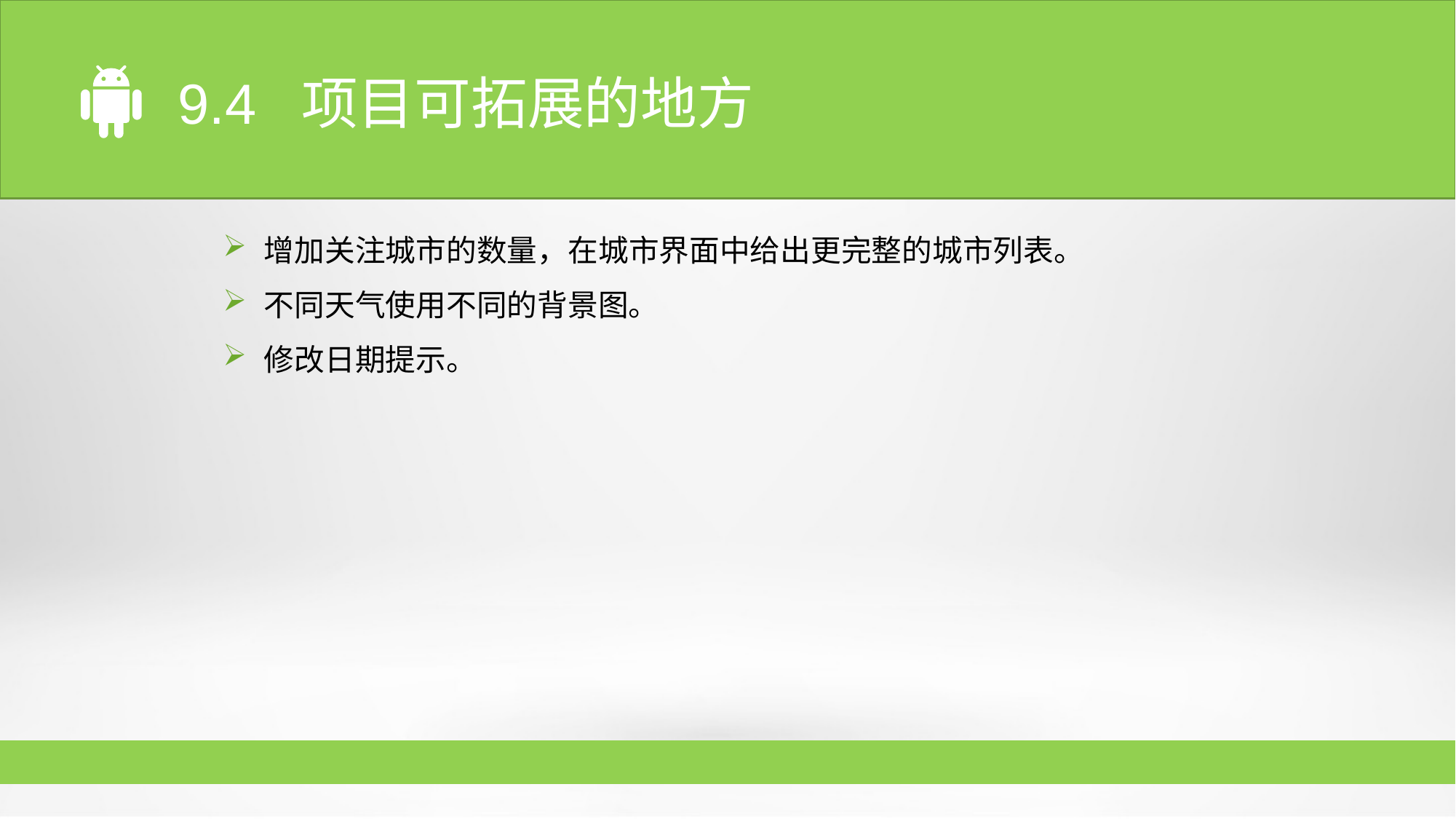

9.4  项目可拓展的地方

增加关注城市的数量，在城市界面中给出更完整的城市列表。
不同天气使用不同的背景图。
修改日期提示。